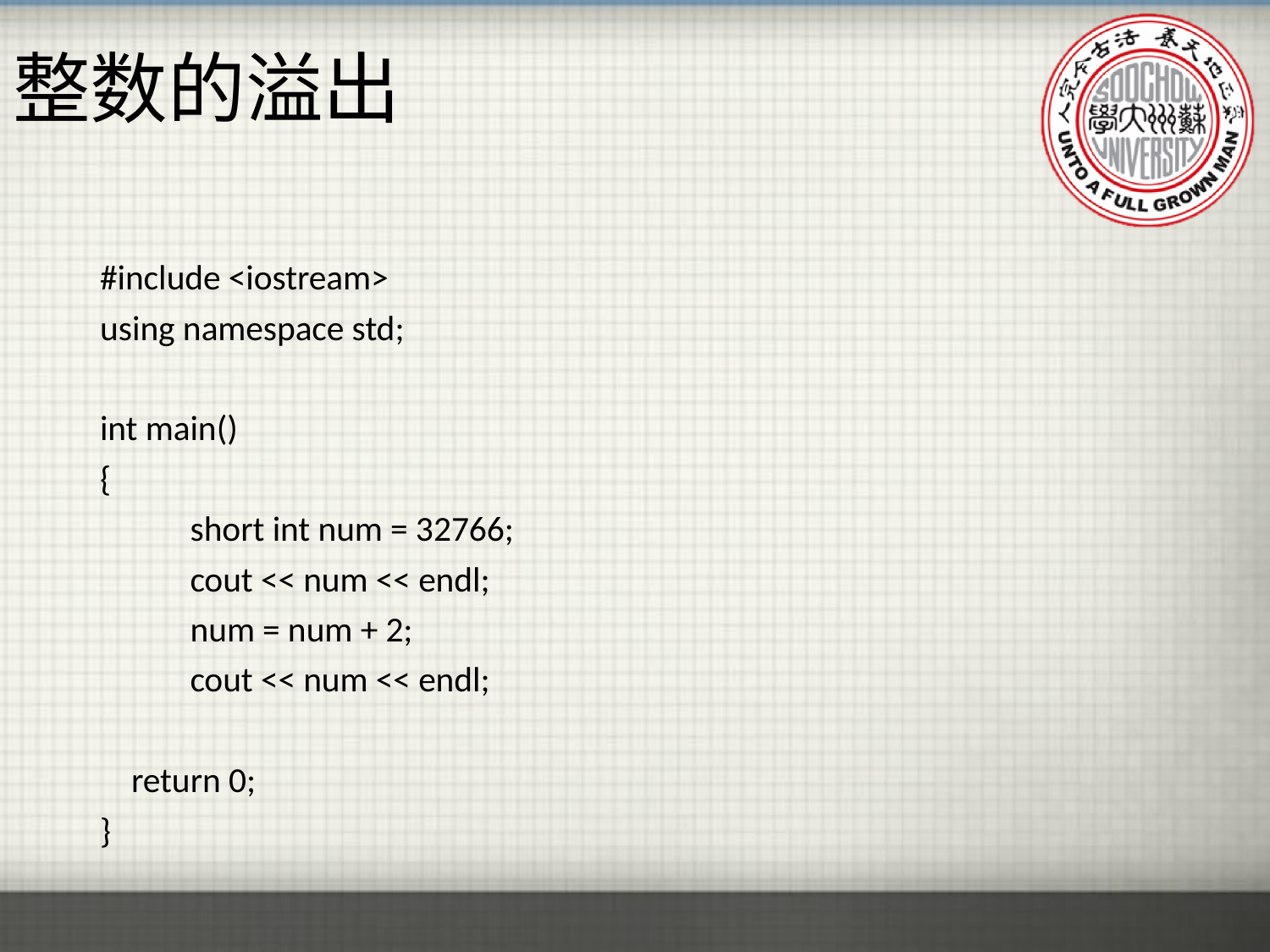

# 整数的溢出
#include <iostream>
using namespace std;

int main()
{
	short int num = 32766;
	cout << num << endl;
	num = num + 2;
	cout << num << endl;

    return 0;
}